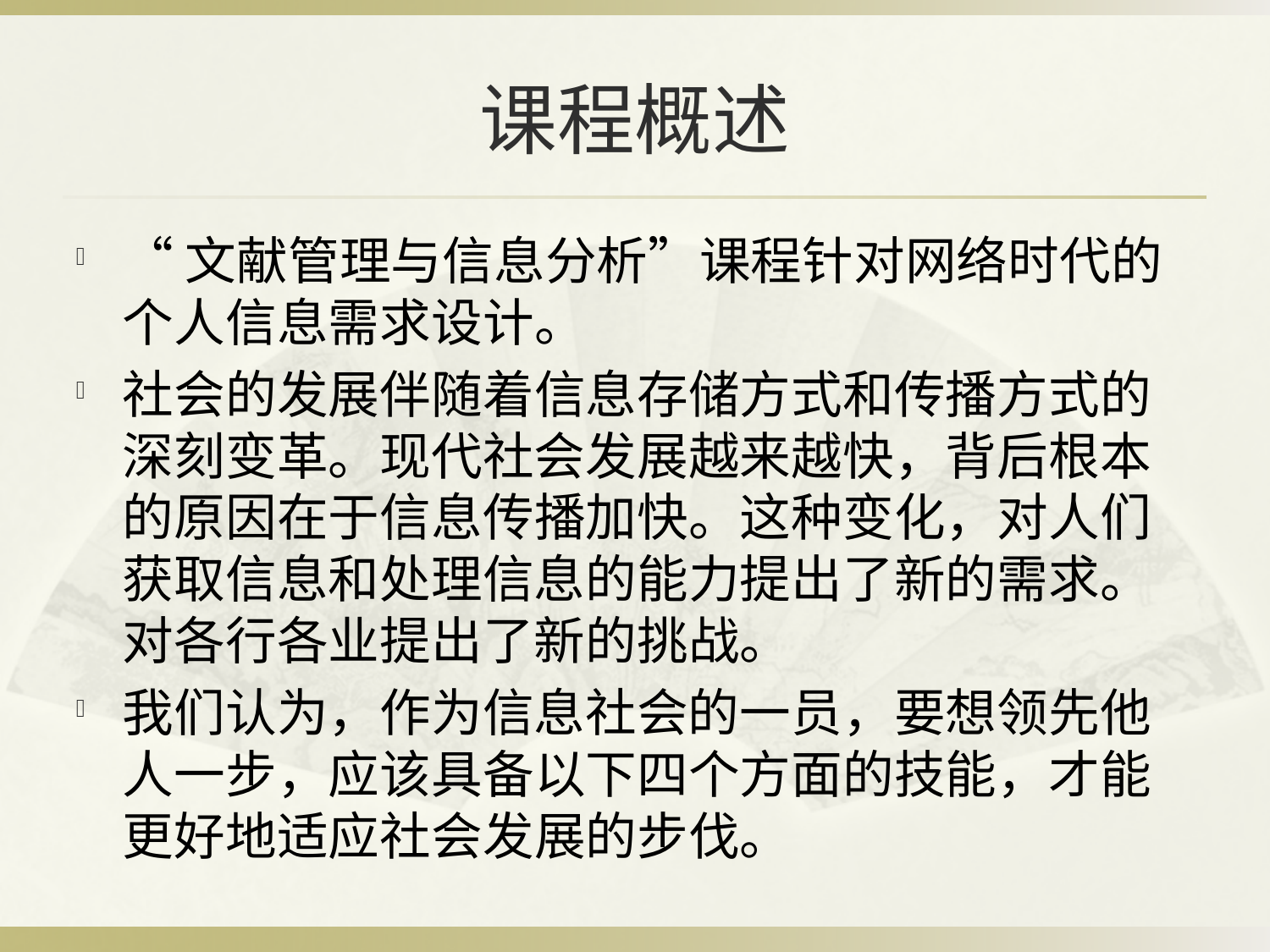

# 课程概述
“文献管理与信息分析”课程针对网络时代的个人信息需求设计。
社会的发展伴随着信息存储方式和传播方式的深刻变革。现代社会发展越来越快，背后根本的原因在于信息传播加快。这种变化，对人们获取信息和处理信息的能力提出了新的需求。对各行各业提出了新的挑战。
我们认为，作为信息社会的一员，要想领先他人一步，应该具备以下四个方面的技能，才能更好地适应社会发展的步伐。